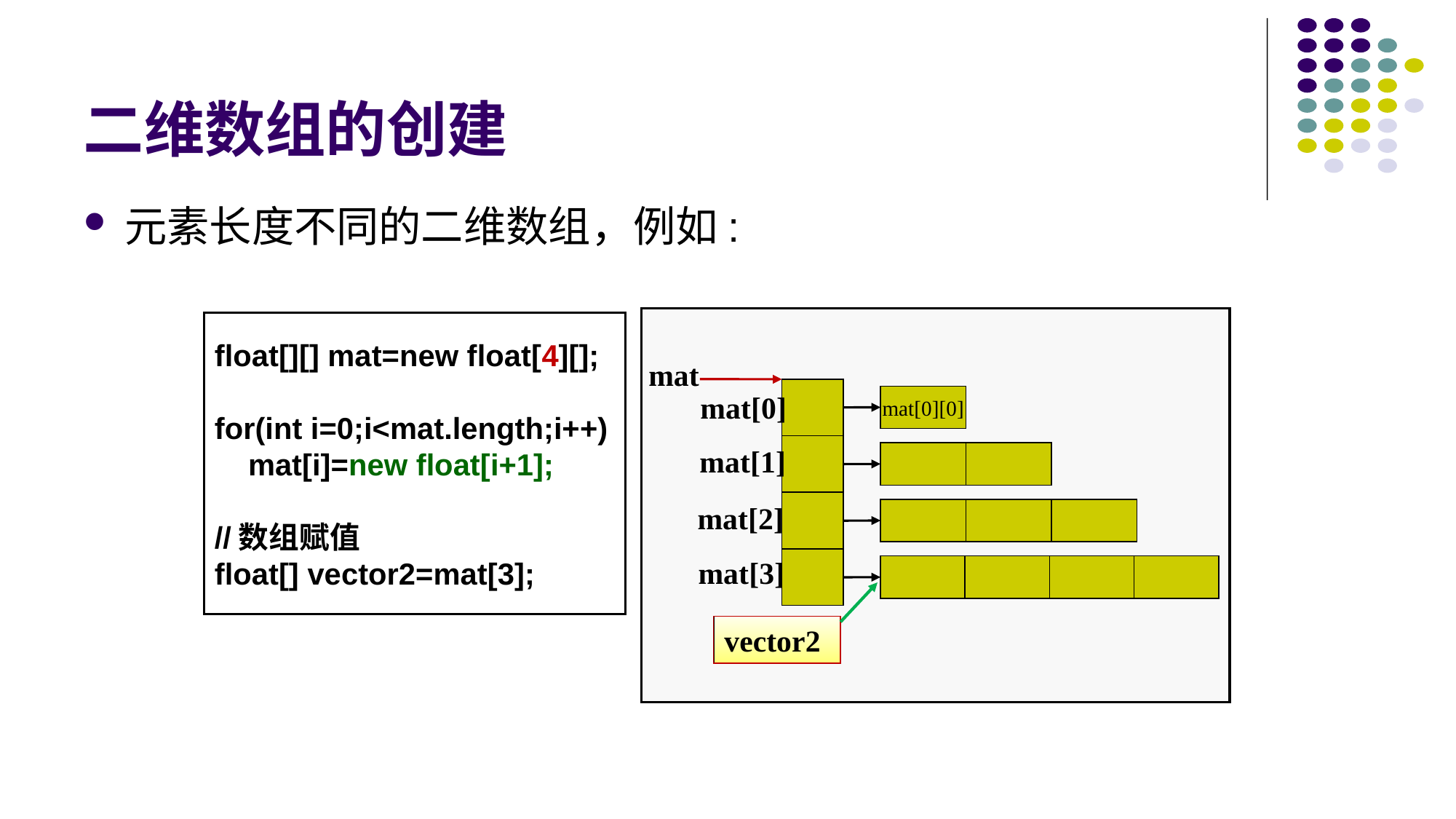

# 二维数组的创建
元素长度不同的二维数组，例如:

float[][] mat=new float[4][];

for(int i=0;i<mat.length;i++)
    mat[i]=new float[i+1];

//数组赋值
float[] vector2=mat[3];
mat

mat[0]

mat[0][0]
mat[1]

mat[2]

mat[3]

vector2
68